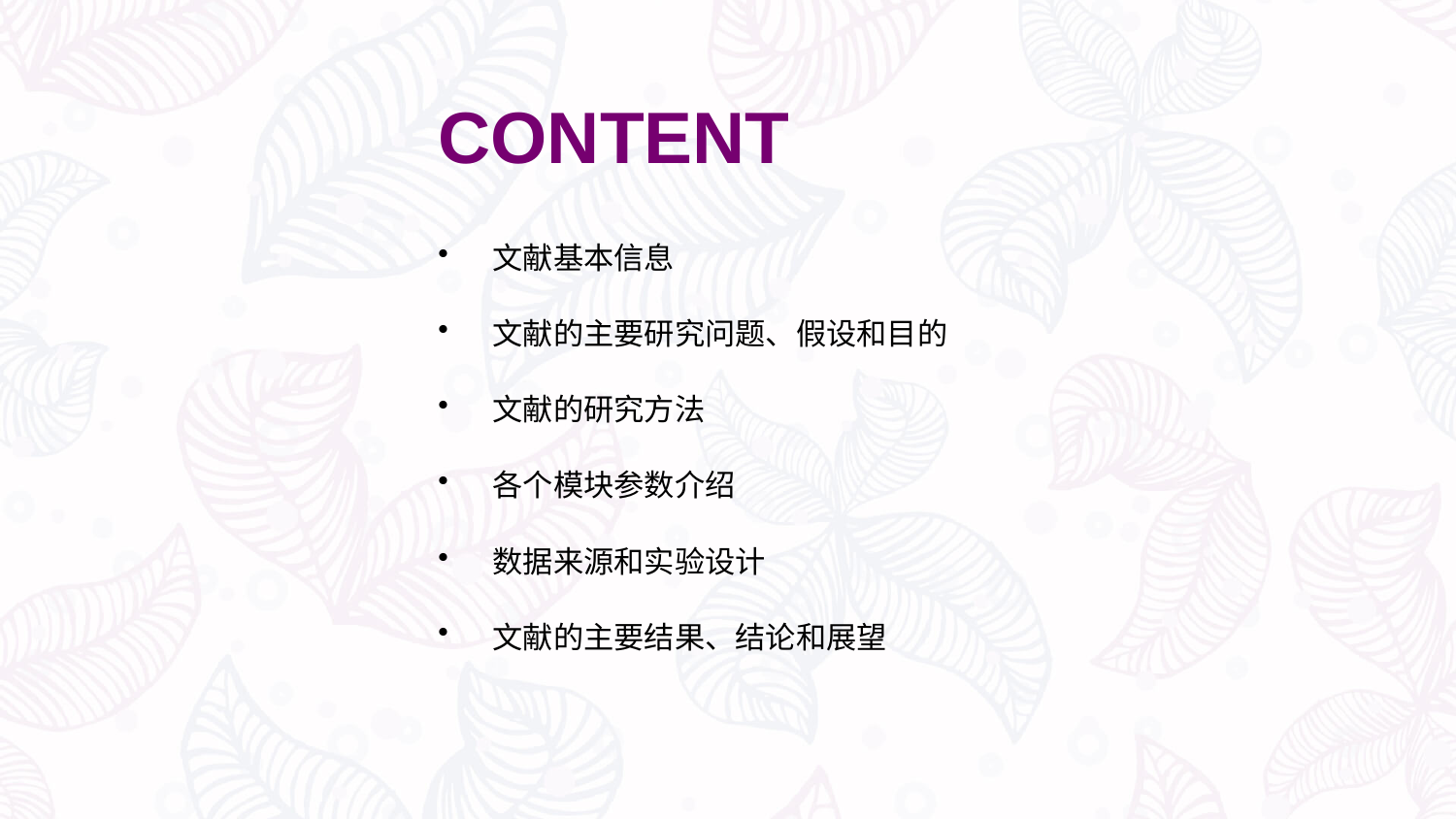

CONTENT
文献基本信息
文献的主要研究问题、假设和目的
文献的研究方法
各个模块参数介绍
数据来源和实验设计
文献的主要结果、结论和展望